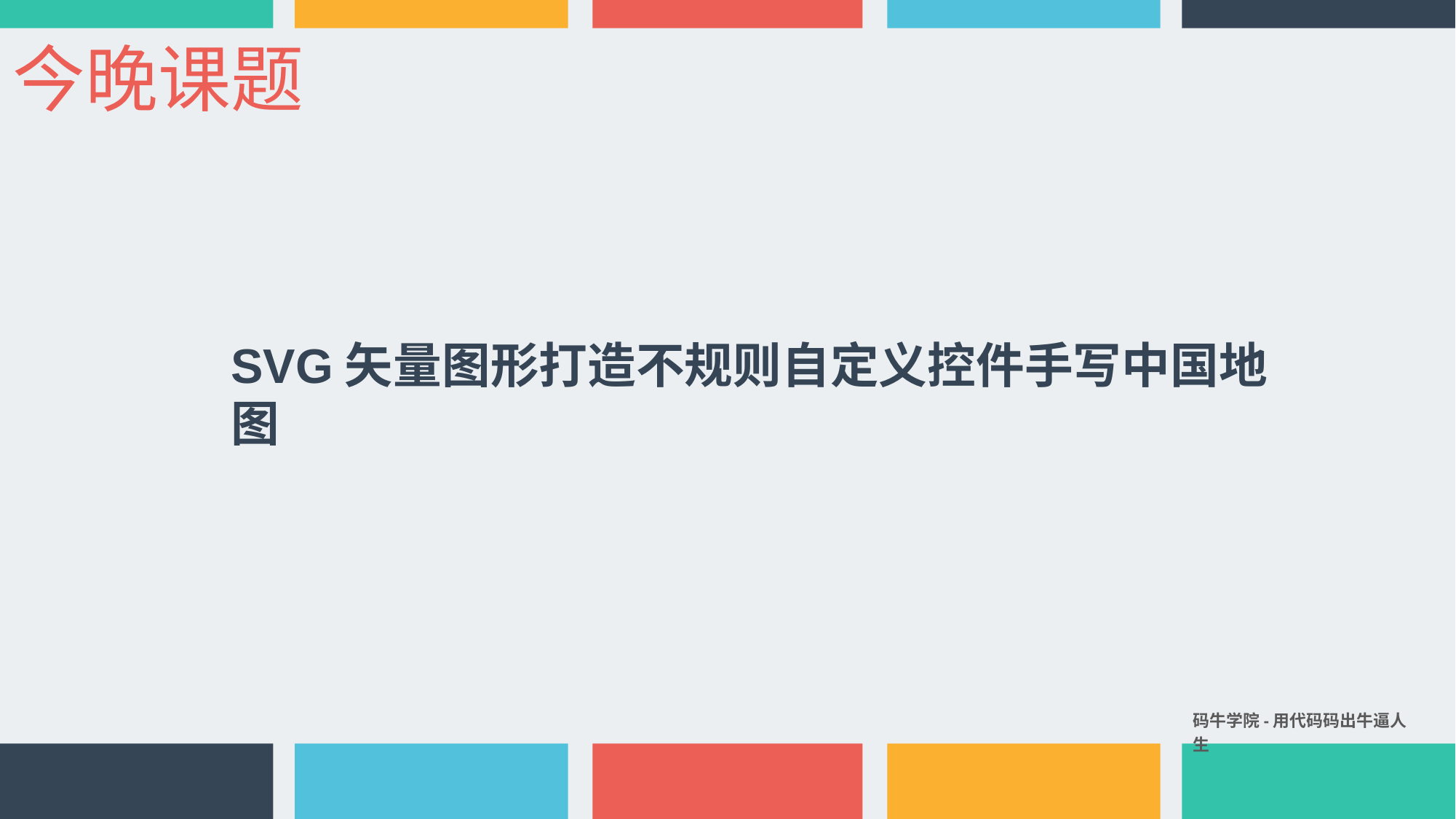

今晚课题
SVG矢量图形打造不规则自定义控件手写中国地图
码牛学院-用代码码出牛逼人生